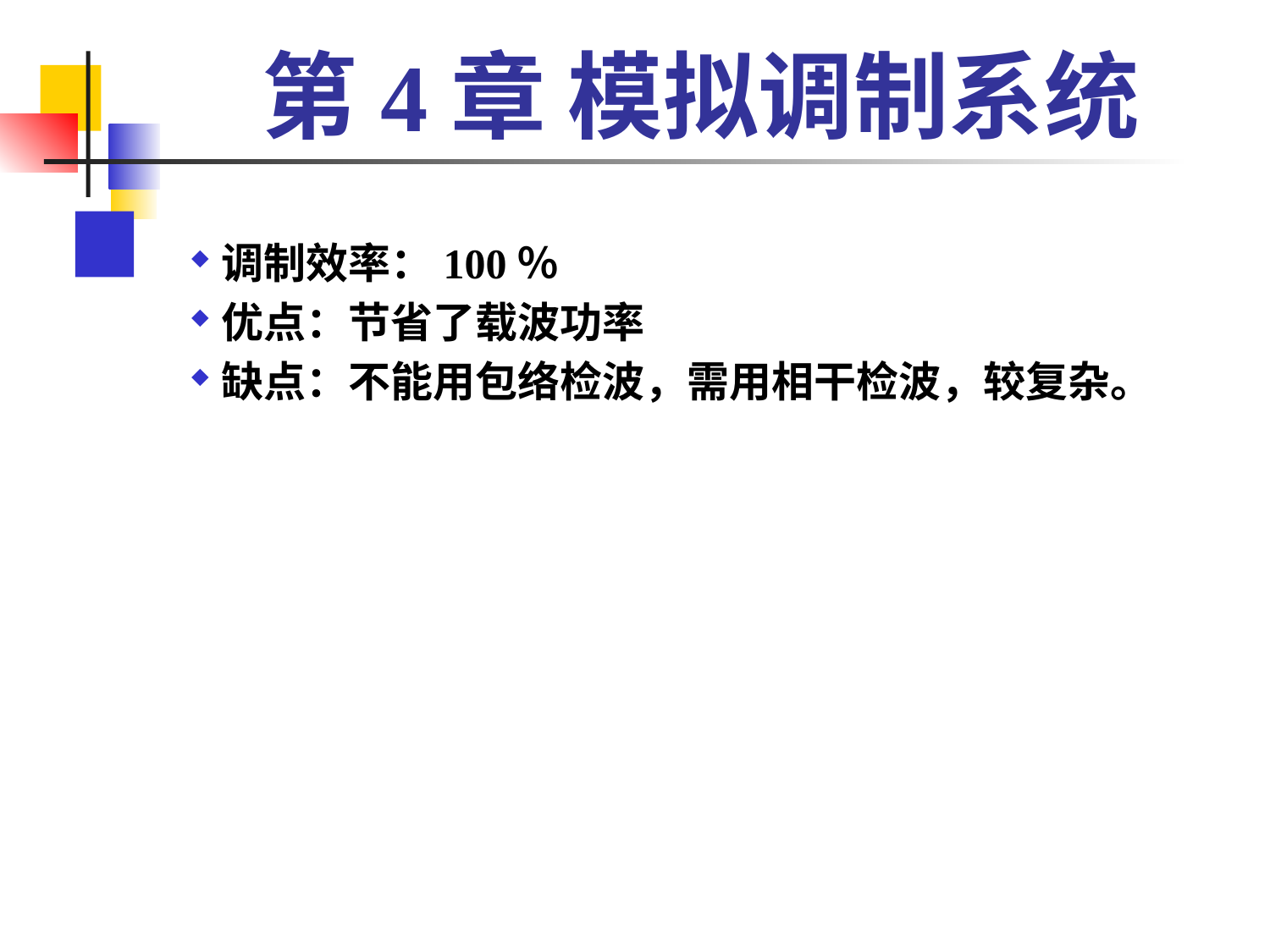

# 第4章 模拟调制系统
调制效率：100％
优点：节省了载波功率
缺点：不能用包络检波，需用相干检波，较复杂。
12